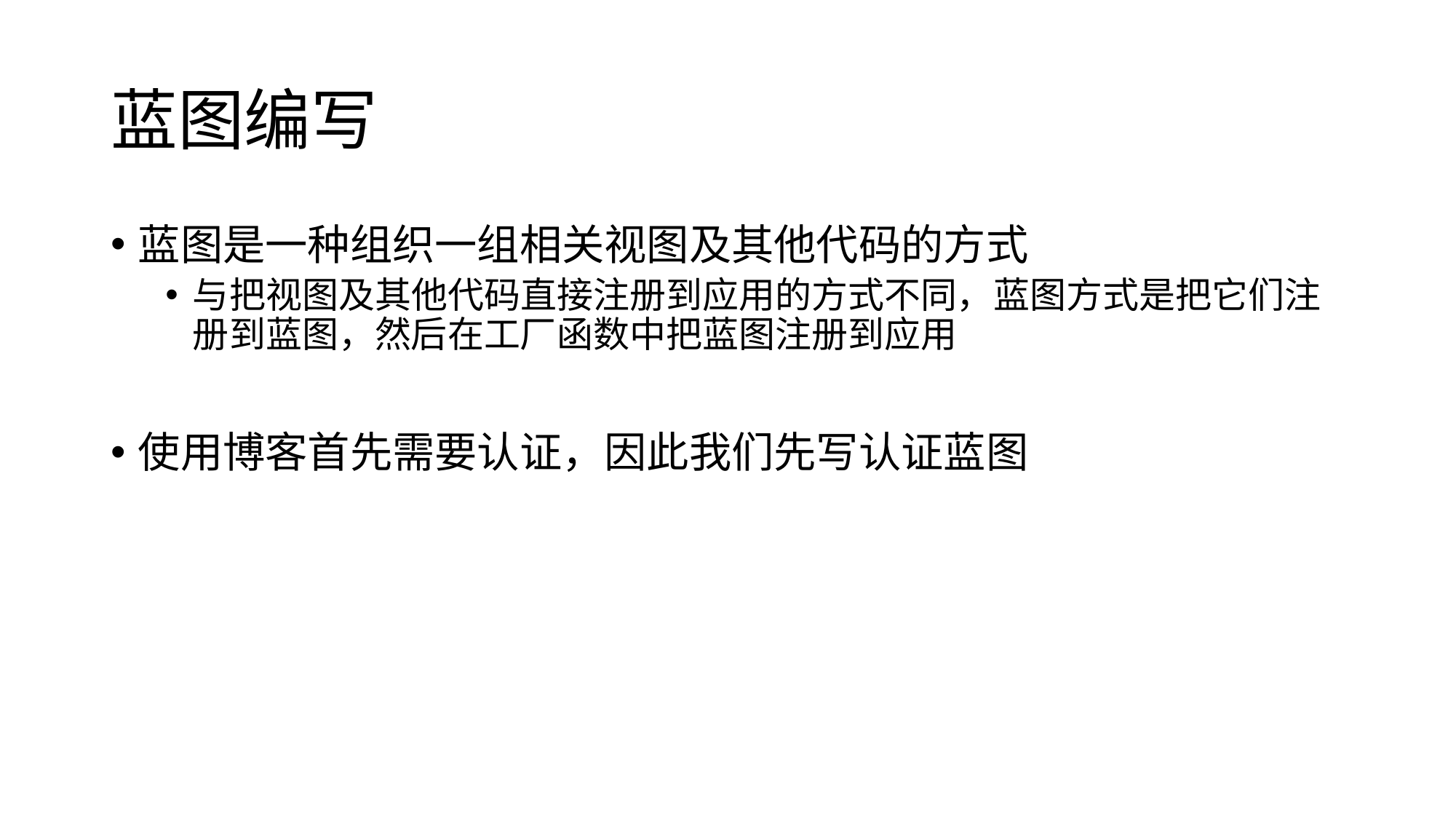

# 蓝图编写
蓝图是一种组织一组相关视图及其他代码的方式
与把视图及其他代码直接注册到应用的方式不同，蓝图方式是把它们注册到蓝图，然后在工厂函数中把蓝图注册到应用

使用博客首先需要认证，因此我们先写认证蓝图